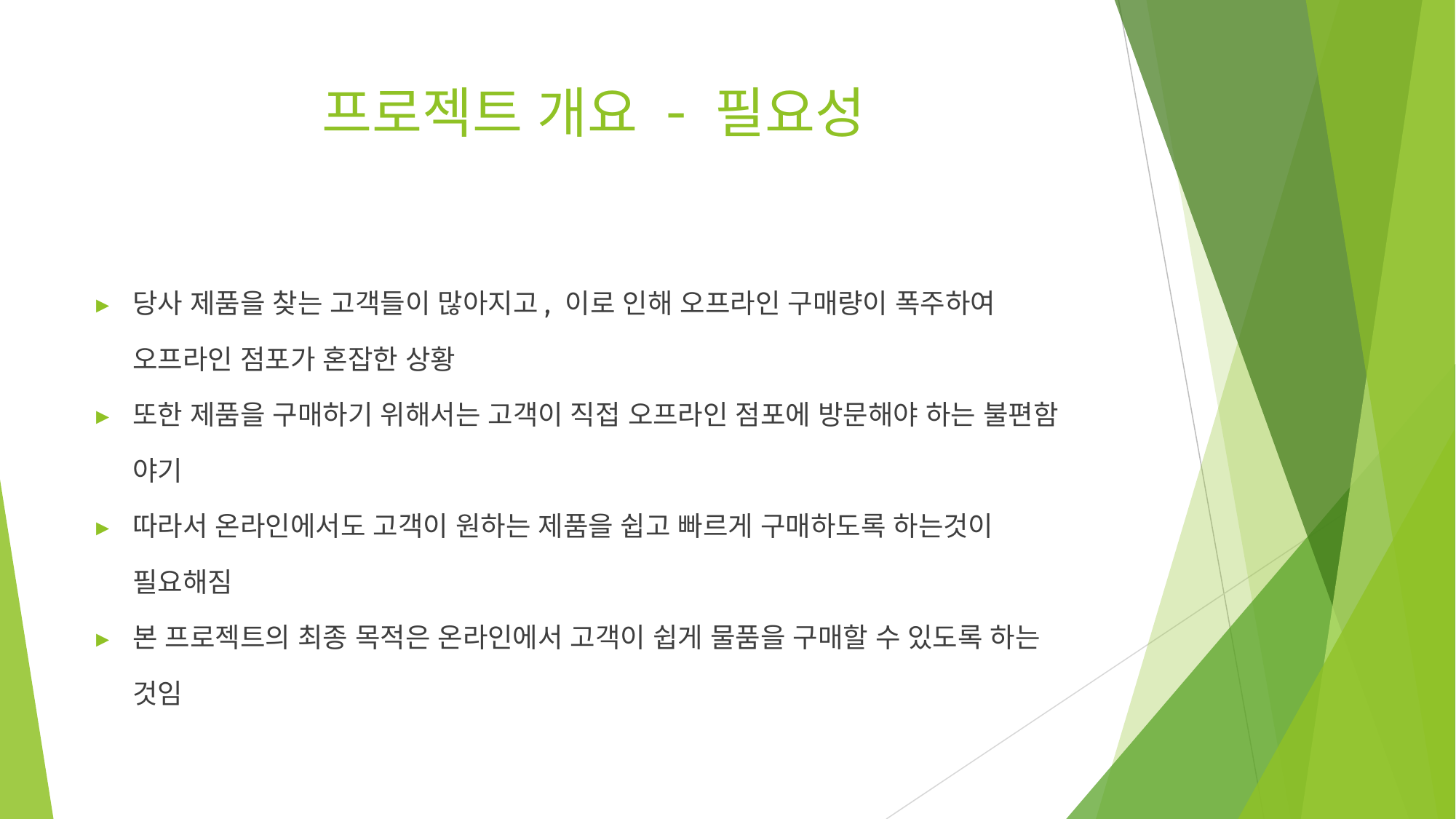

# 프로젝트 개요 - 필요성
당사 제품을 찾는 고객들이 많아지고, 이로 인해 오프라인 구매량이 폭주하여 오프라인 점포가 혼잡한 상황
또한 제품을 구매하기 위해서는 고객이 직접 오프라인 점포에 방문해야 하는 불편함 야기
따라서 온라인에서도 고객이 원하는 제품을 쉽고 빠르게 구매하도록 하는것이 필요해짐
본 프로젝트의 최종 목적은 온라인에서 고객이 쉽게 물품을 구매할 수 있도록 하는 것임